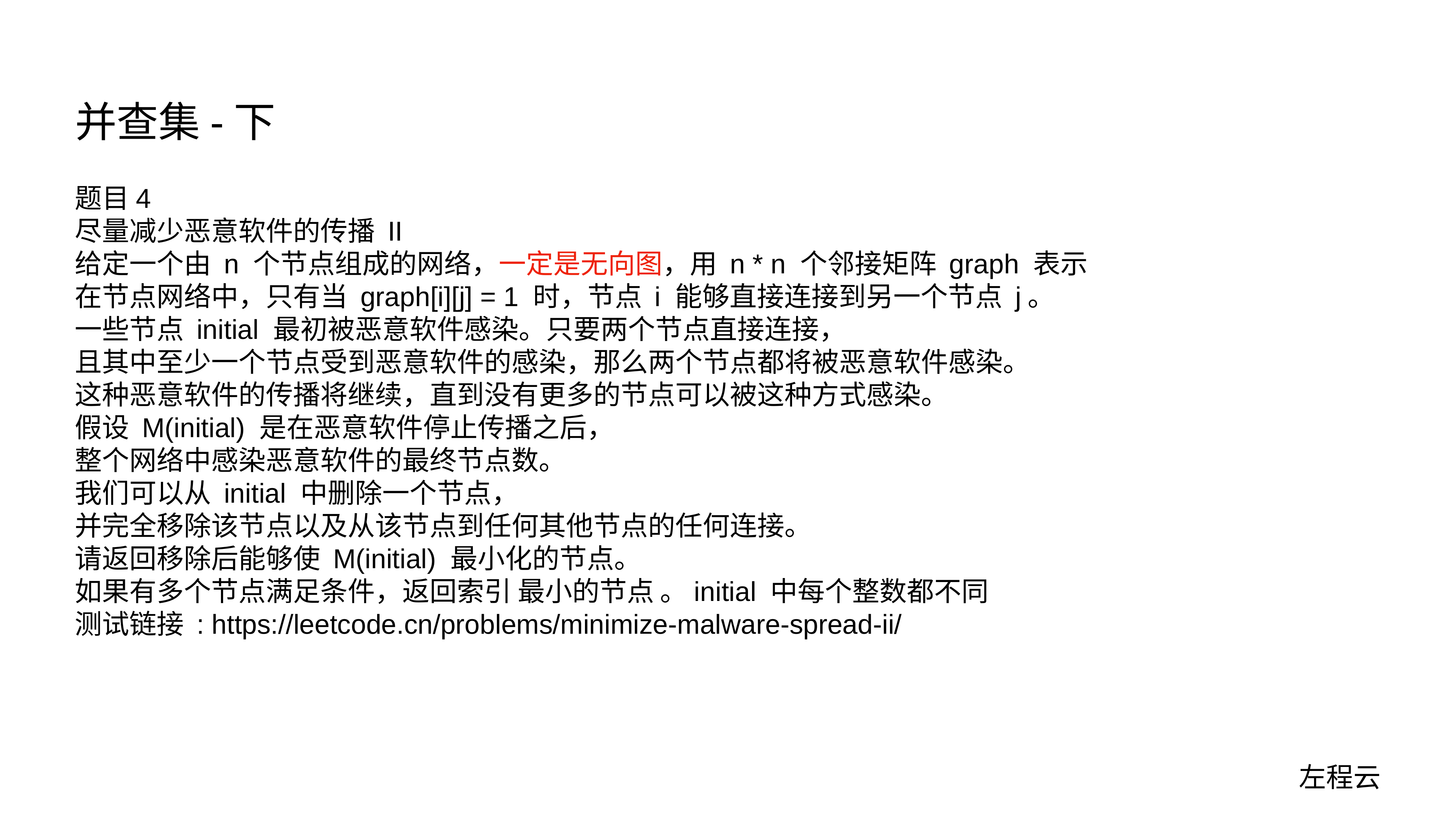

# 并查集-下
题目4
尽量减少恶意软件的传播 II
给定一个由 n 个节点组成的网络，一定是无向图，用 n * n 个邻接矩阵 graph 表示
在节点网络中，只有当 graph[i][j] = 1 时，节点 i 能够直接连接到另一个节点 j。
一些节点 initial 最初被恶意软件感染。只要两个节点直接连接，
且其中至少一个节点受到恶意软件的感染，那么两个节点都将被恶意软件感染。
这种恶意软件的传播将继续，直到没有更多的节点可以被这种方式感染。
假设 M(initial) 是在恶意软件停止传播之后，
整个网络中感染恶意软件的最终节点数。
我们可以从 initial 中删除一个节点，
并完全移除该节点以及从该节点到任何其他节点的任何连接。
请返回移除后能够使 M(initial) 最小化的节点。
如果有多个节点满足条件，返回索引 最小的节点 。initial 中每个整数都不同
测试链接 : https://leetcode.cn/problems/minimize-malware-spread-ii/
左程云